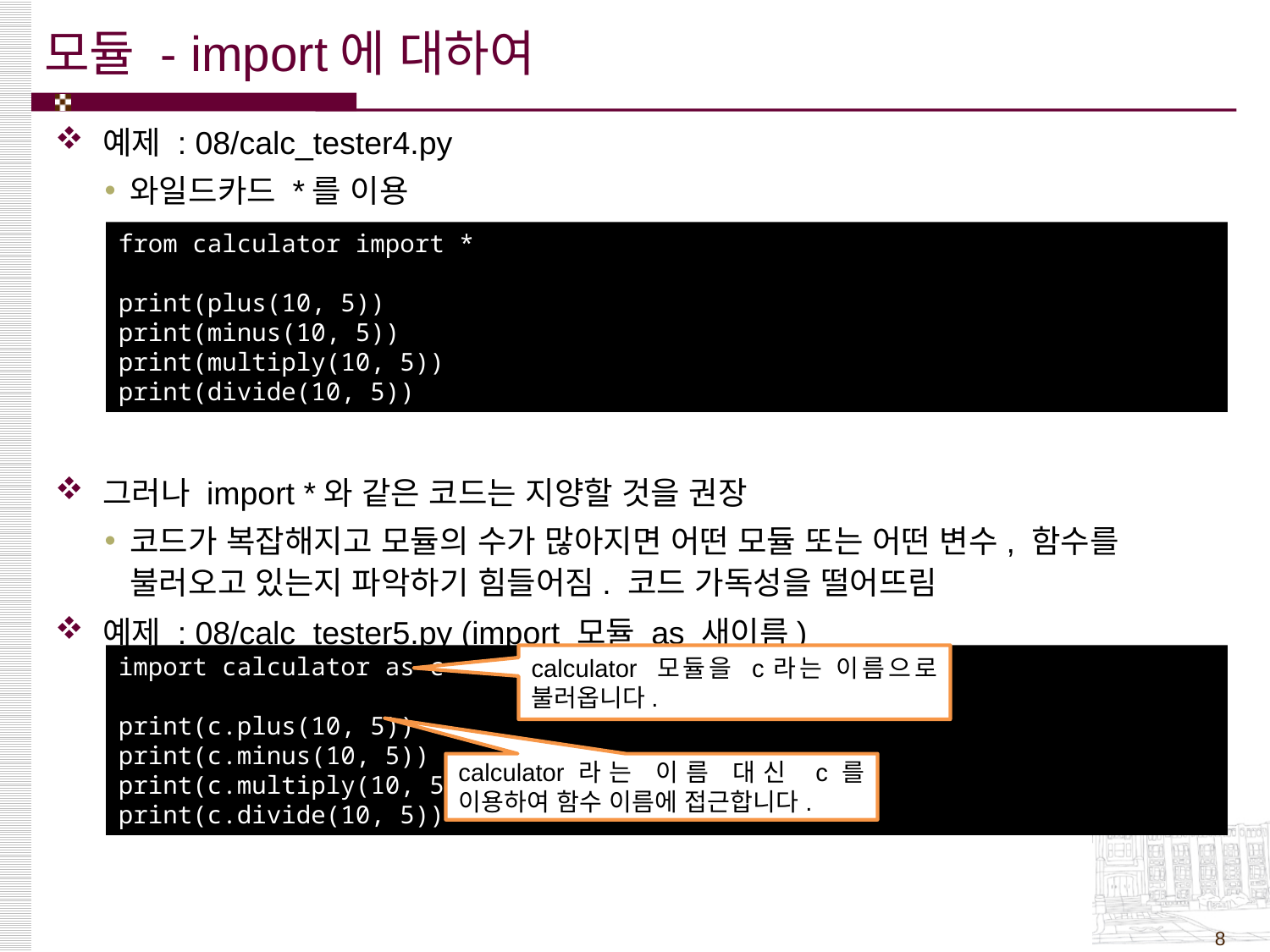

# 모듈 - import에 대하여
예제 : 08/calc_tester4.py
와일드카드 *를 이용

그러나 import *와 같은 코드는 지양할 것을 권장
코드가 복잡해지고 모듈의 수가 많아지면 어떤 모듈 또는 어떤 변수, 함수를 불러오고 있는지 파악하기 힘들어짐. 코드 가독성을 떨어뜨림
예제 : 08/calc_tester5.py (import 모듈 as 새이름)

from calculator import *

print(plus(10, 5))
print(minus(10, 5))
print(multiply(10, 5))
print(divide(10, 5))
import calculator as c

print(c.plus(10, 5))
print(c.minus(10, 5))
print(c.multiply(10, 5))
print(c.divide(10, 5))
calculator 모듈을 c라는 이름으로 불러옵니다.
calculator라는 이름 대신 c를 이용하여 함수 이름에 접근합니다.